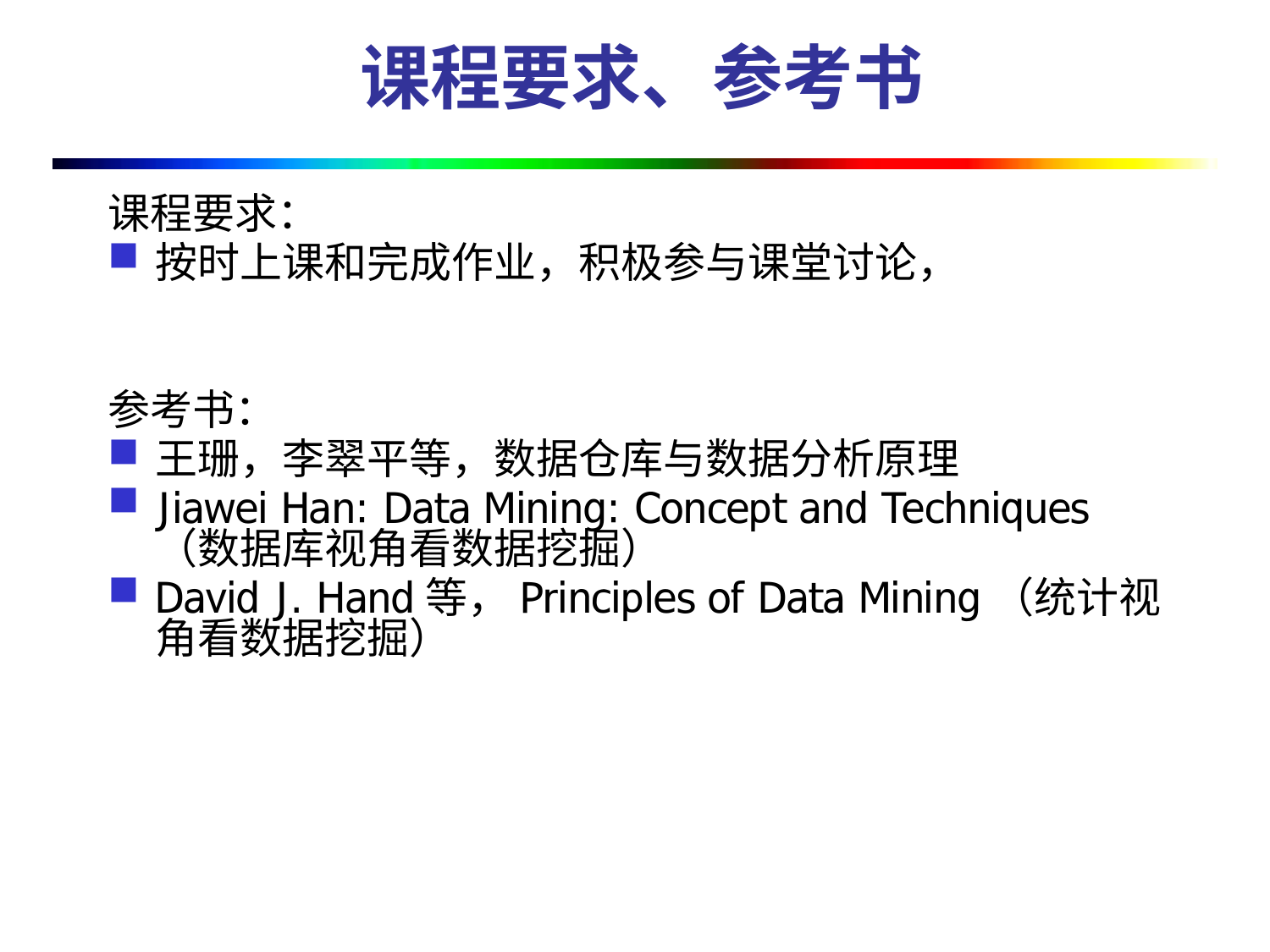

# 课程要求、参考书
课程要求：
按时上课和完成作业，积极参与课堂讨论，

参考书：
王珊，李翠平等，数据仓库与数据分析原理
Jiawei Han: Data Mining: Concept and Techniques（数据库视角看数据挖掘）
David J. Hand等，Principles of Data Mining（统计视角看数据挖掘）